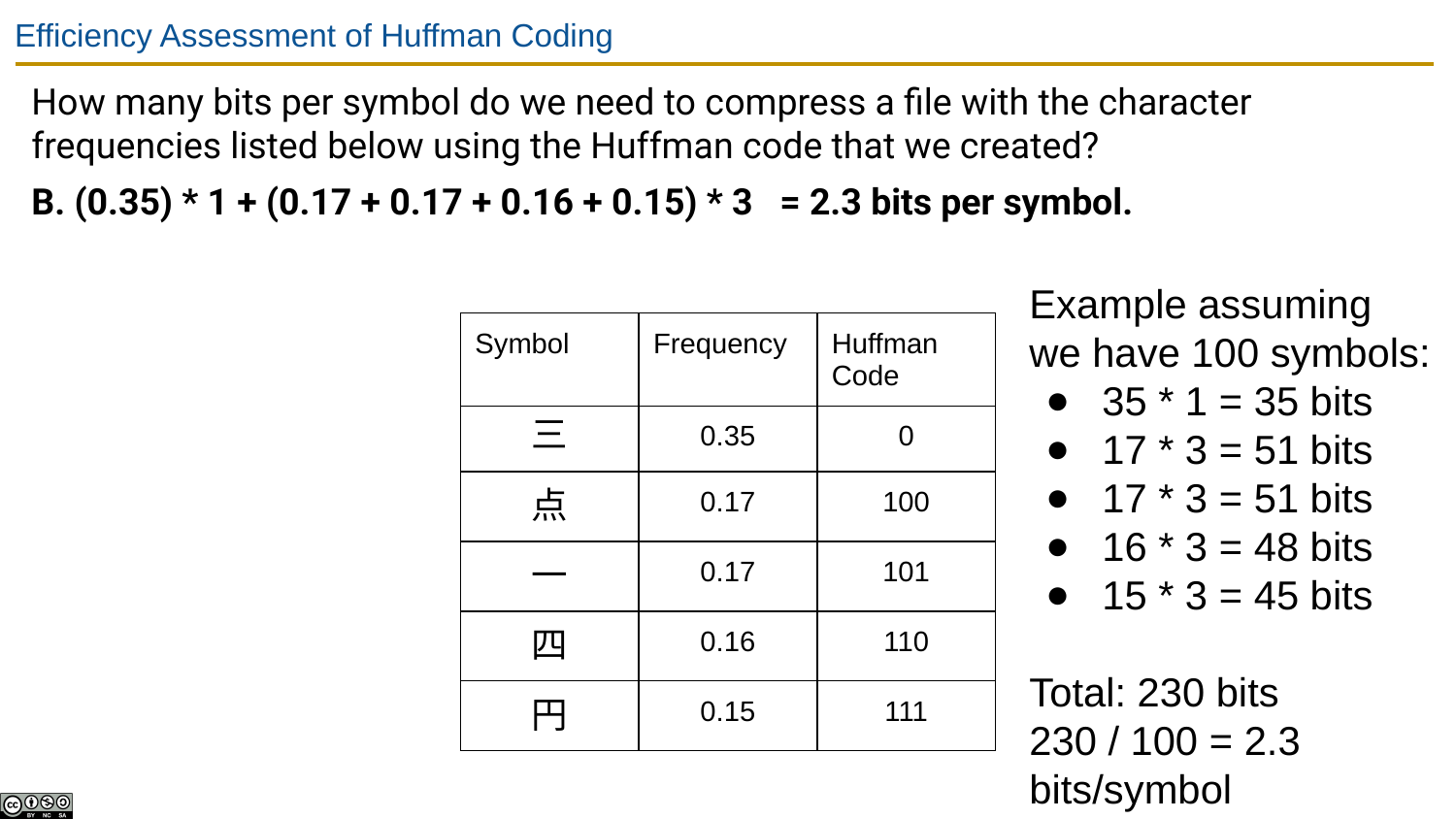

# Efficiency Assessment of Huffman Coding
How many bits per symbol do we need to compress a file with the character frequencies listed below using the Huffman code that we created?
B. (0.35) * 1 + (0.17 + 0.17 + 0.16 + 0.15) * 3   = 2.3 bits per symbol.
Example assuming we have 100 symbols:
35 * 1 = 35 bits
17 * 3 = 51 bits
17 * 3 = 51 bits
16 * 3 = 48 bits
15 * 3 = 45 bits

Total: 230 bits
230 / 100 = 2.3 bits/symbol
| Symbol | Frequency | Huffman Code |
| --- | --- | --- |
| 三 | 0.35 | 0 |
| 点 | 0.17 | 100 |
| 一 | 0.17 | 101 |
| 四 | 0.16 | 110 |
| 円 | 0.15 | 111 |